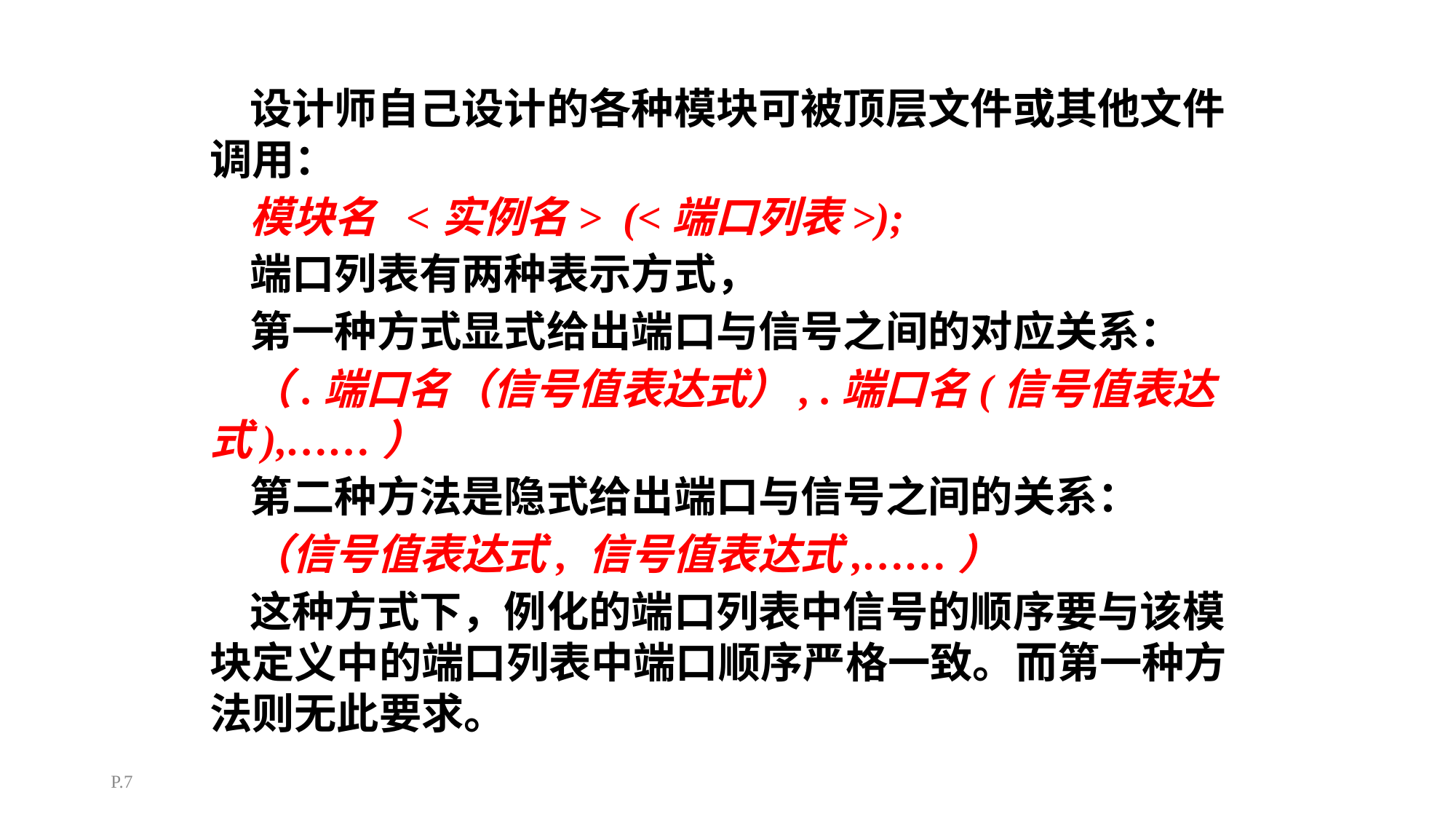

设计师自己设计的各种模块可被顶层文件或其他文件调用：
模块名  <实例名>  (<端口列表>);
端口列表有两种表示方式，
第一种方式显式给出端口与信号之间的对应关系：
（.端口名（信号值表达式）, .端口名(信号值表达式),……）
第二种方法是隐式给出端口与信号之间的关系：
（信号值表达式, 信号值表达式,……）
这种方式下，例化的端口列表中信号的顺序要与该模块定义中的端口列表中端口顺序严格一致。而第一种方法则无此要求。
P.7